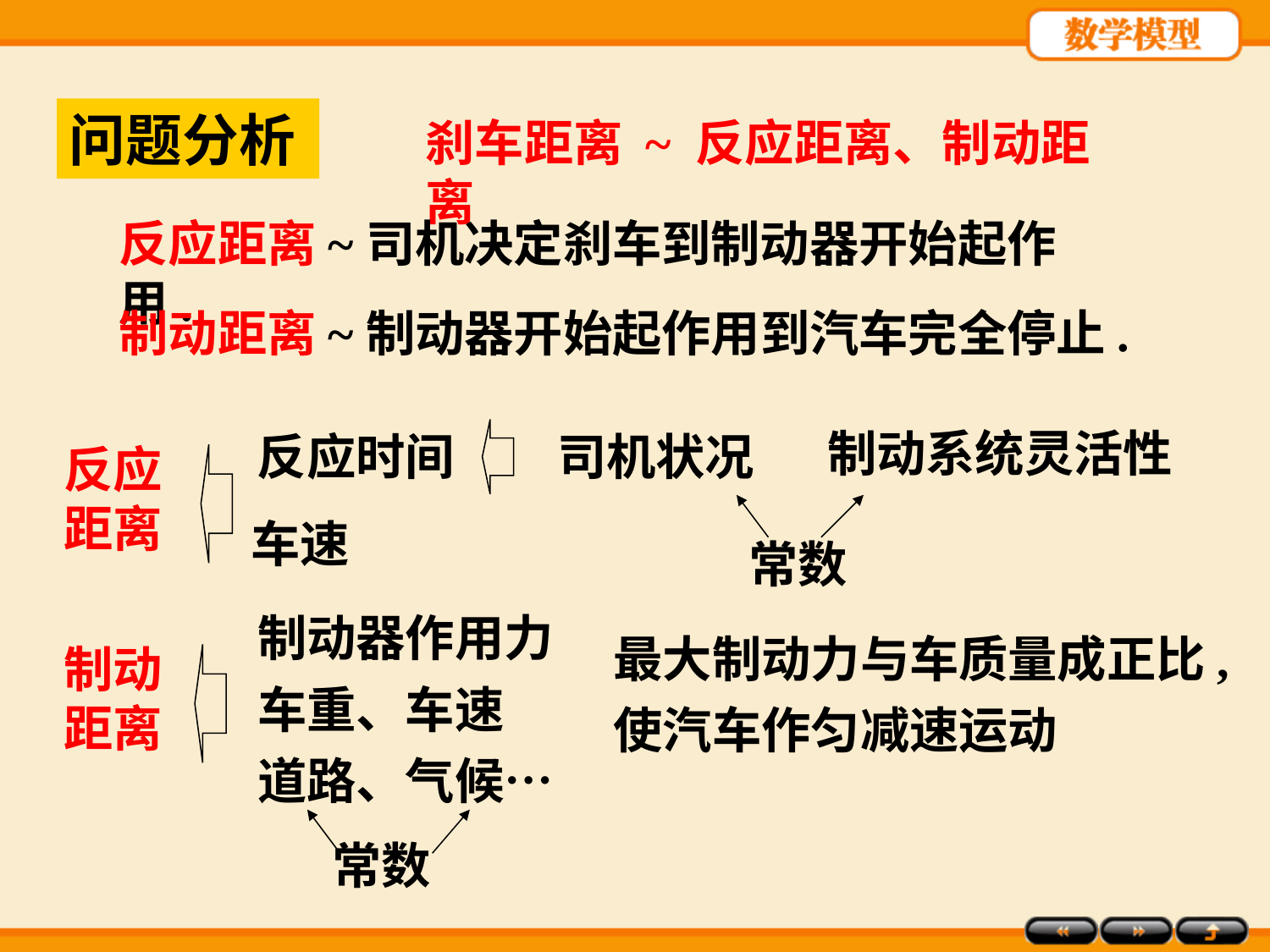

问题分析
刹车距离 ~ 反应距离、制动距离
反应距离~司机决定刹车到制动器开始起作用.
制动距离~制动器开始起作用到汽车完全停止.
制动系统灵活性

司机状况
反应时间

车速
反应距离

常数
制动器作用力
车重、车速
道路、气候…

最大制动力与车质量成正比,使汽车作匀减速运动
制动距离

常数